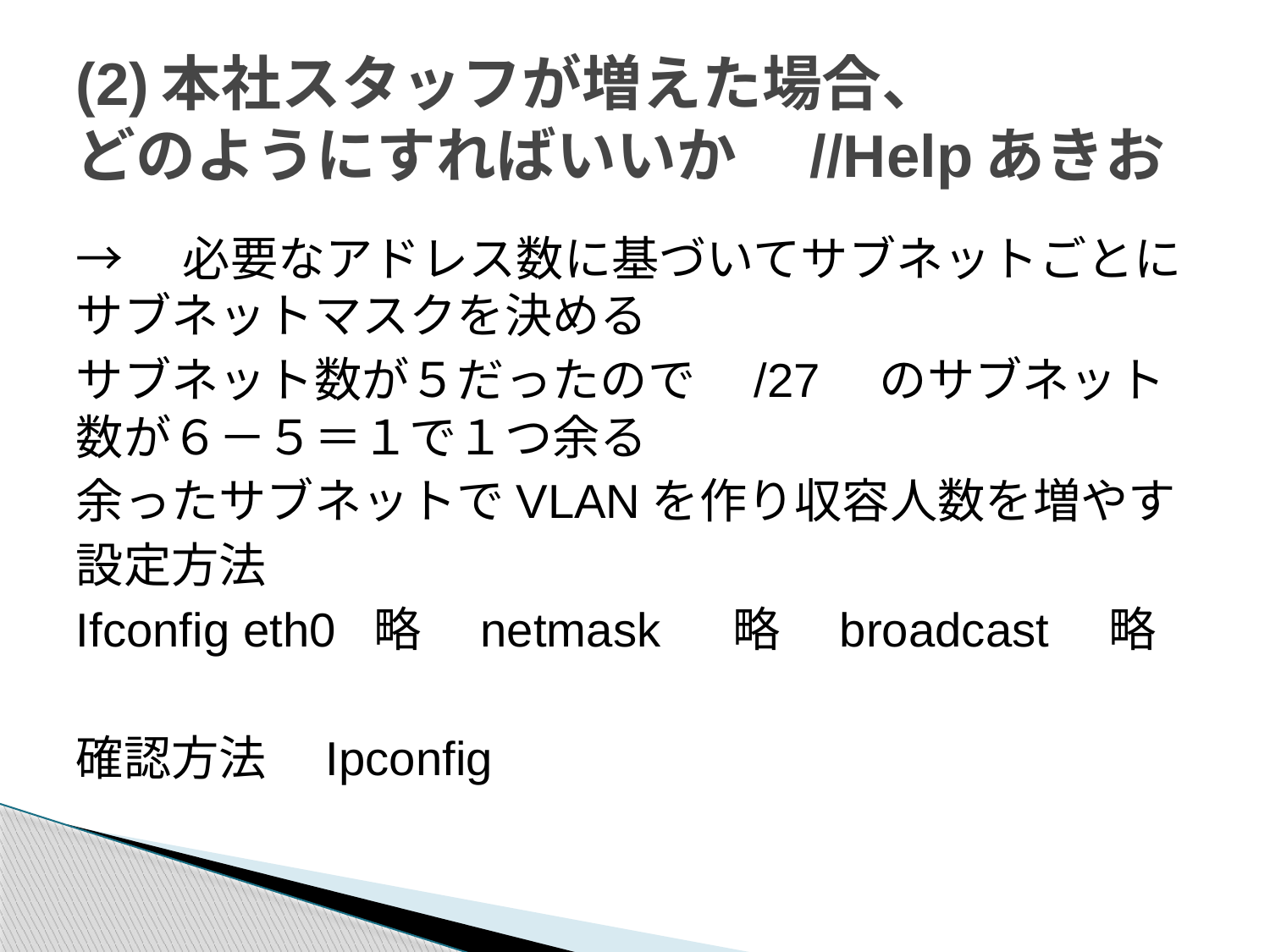

# (2)本社スタッフが増えた場合、 どのようにすればいいか　//Helpあきお
→　必要なアドレス数に基づいてサブネットごとにサブネットマスクを決める
サブネット数が５だったので　/27　のサブネット数が６－５＝１で１つ余る
余ったサブネットでVLANを作り収容人数を増やす
設定方法
Ifconfig eth0  略　netmask 　略　broadcast　略

確認方法　Ipconfig